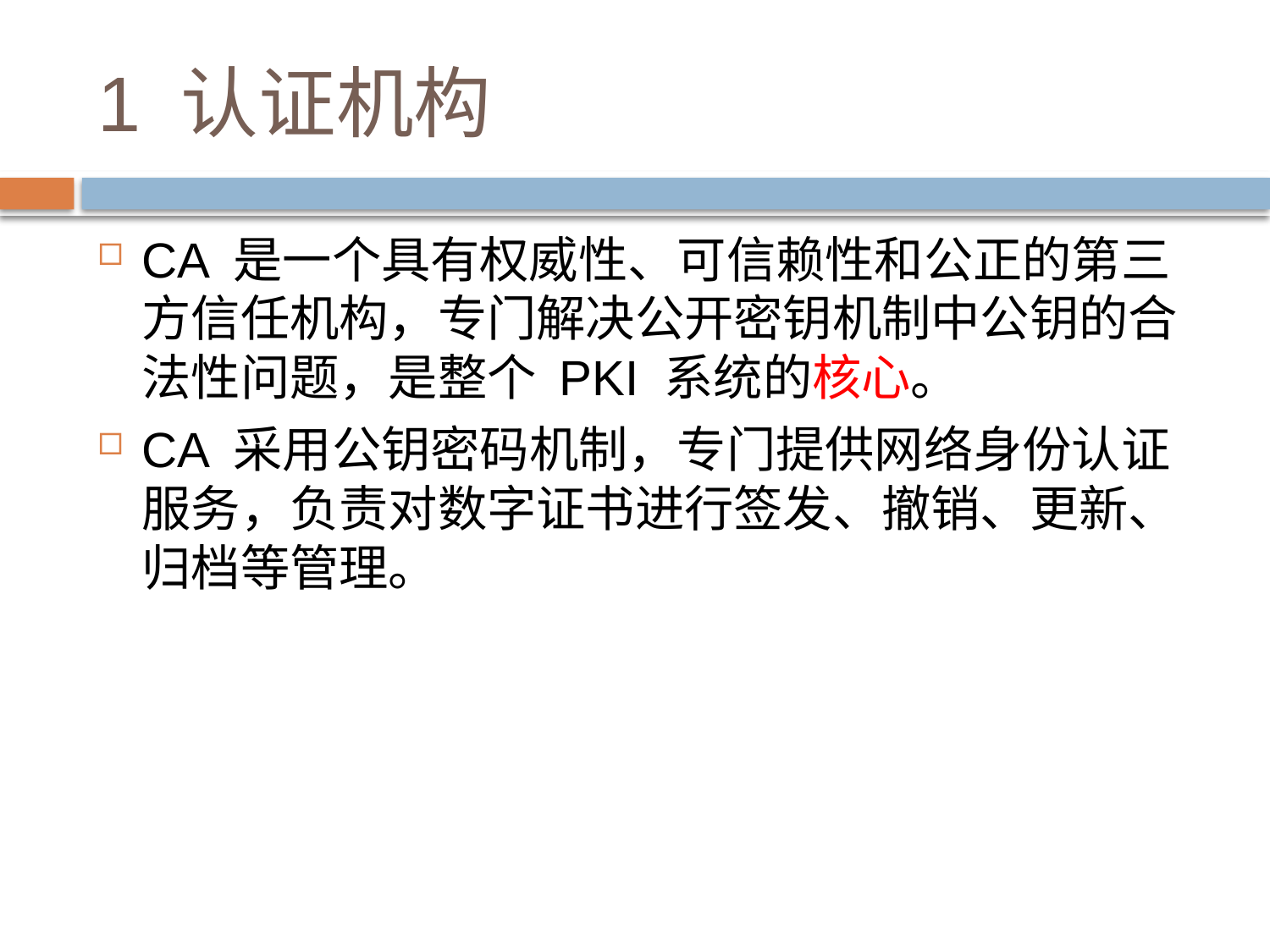

# 1 认证机构
CA 是一个具有权威性、可信赖性和公正的第三方信任机构，专门解决公开密钥机制中公钥的合法性问题，是整个 PKI 系统的核心。
CA 采用公钥密码机制，专门提供网络身份认证服务，负责对数字证书进行签发、撤销、更新、归档等管理。